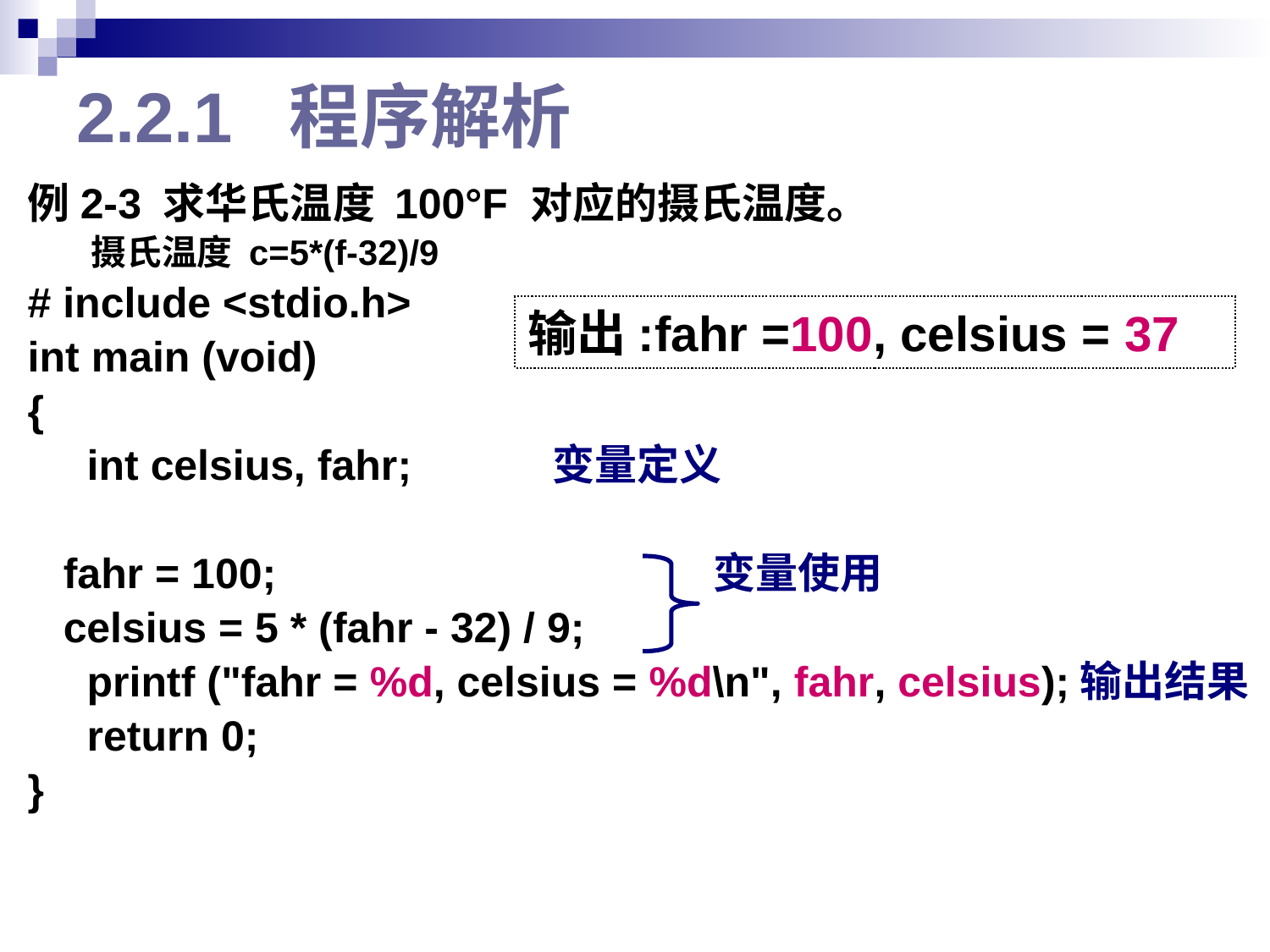

# 2.2.1  程序解析
例2-3 求华氏温度 100°F 对应的摄氏温度。
摄氏温度 c=5*(f-32)/9
# include <stdio.h>
int main (void)
{
     int celsius, fahr;           变量定义

   fahr = 100;                                    变量使用
   celsius = 5 * (fahr - 32) / 9;
     printf ("fahr = %d, celsius = %d\n", fahr, celsius);输出结果
     return 0;
}

输出:fahr =100, celsius = 37